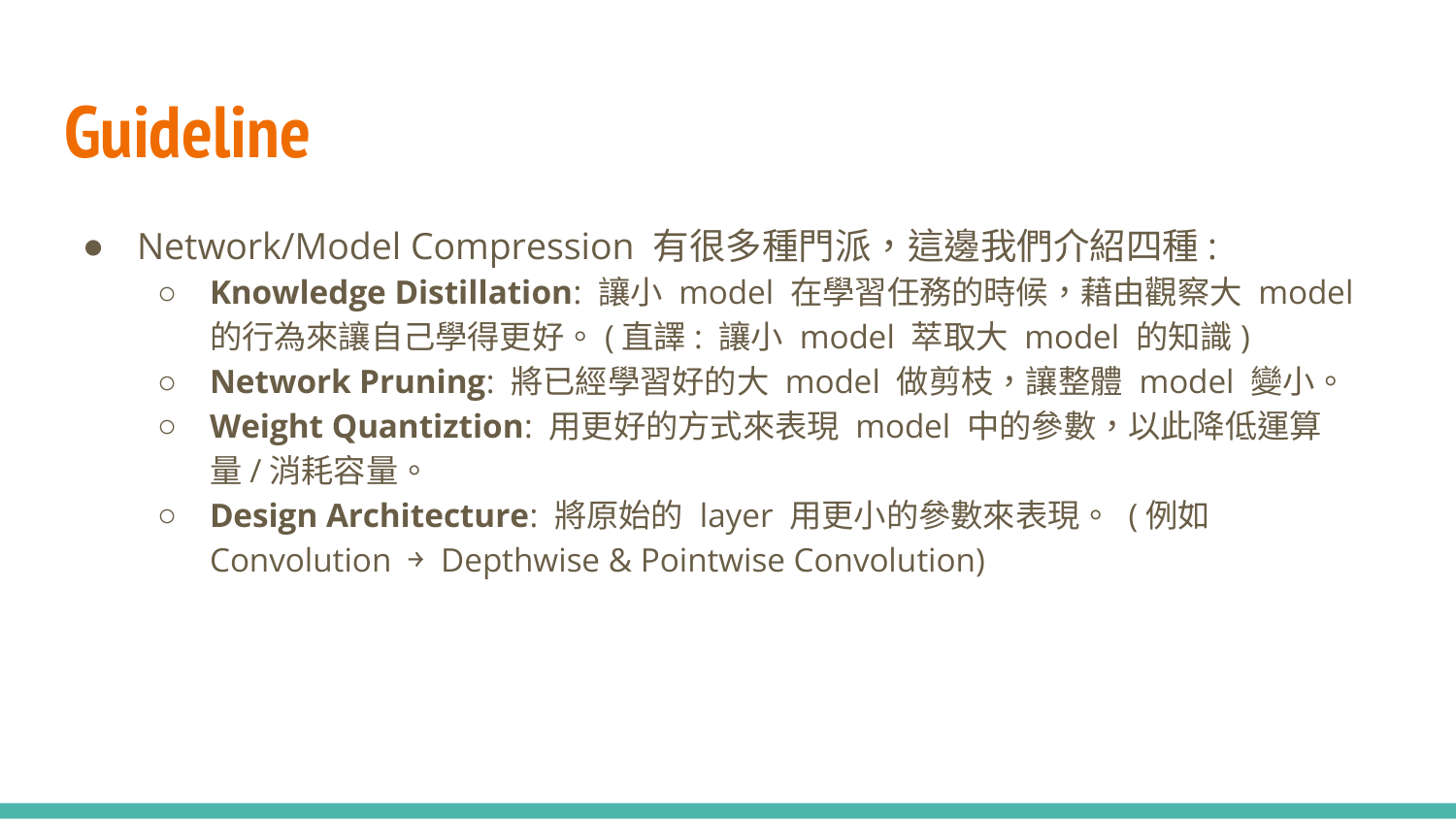

# Guideline
Network/Model Compression 有很多種門派，這邊我們介紹四種:
Knowledge Distillation: 讓小 model 在學習任務的時候，藉由觀察大 model 的行為來讓自己學得更好。(直譯: 讓小 model 萃取大 model 的知識)
Network Pruning: 將已經學習好的大 model 做剪枝，讓整體 model 變小。
Weight Quantiztion: 用更好的方式來表現 model 中的參數，以此降低運算量/消耗容量。
Design Architecture: 將原始的 layer 用更小的參數來表現。 (例如 Convolution ￫ Depthwise & Pointwise Convolution)